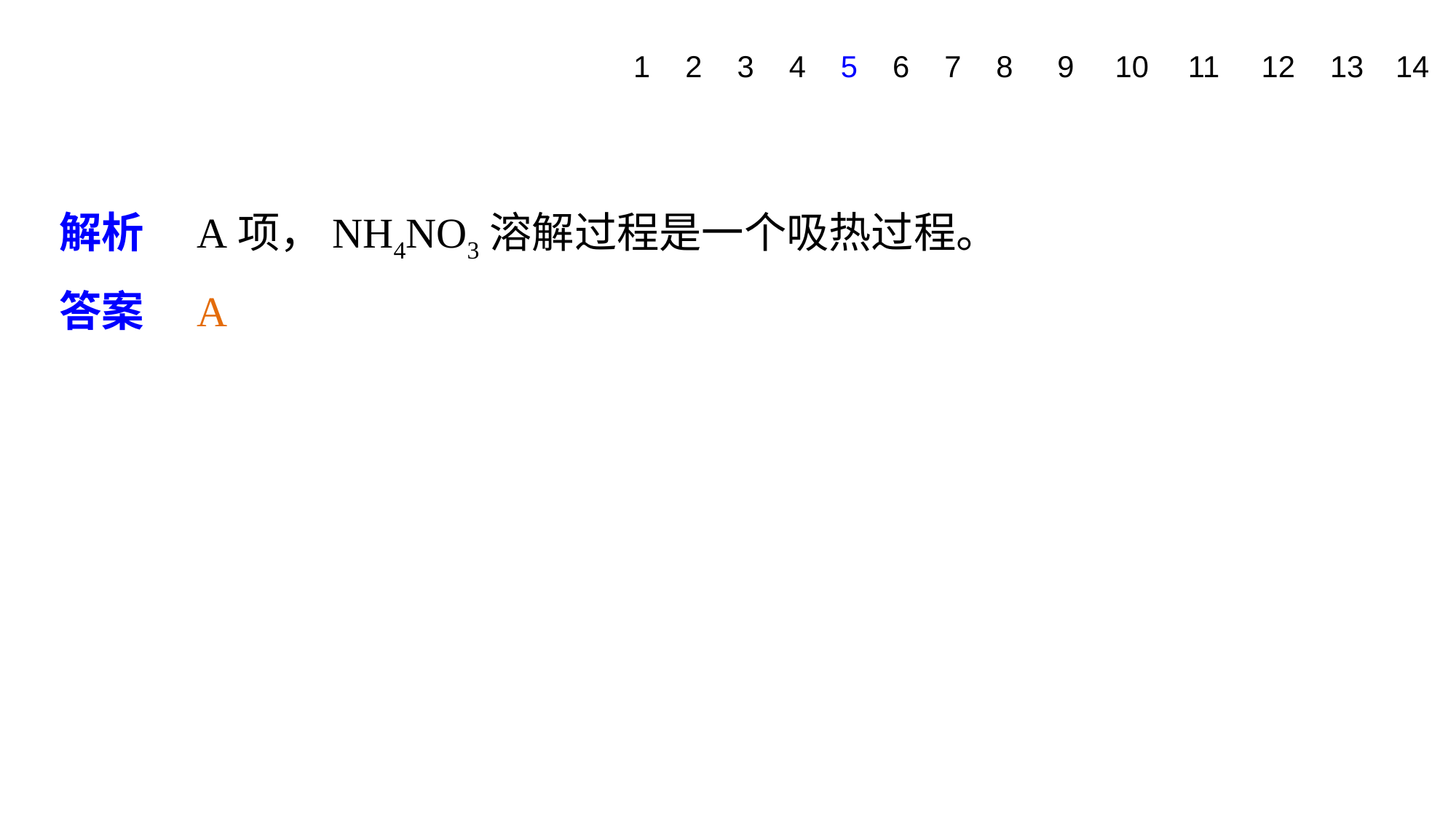

1
2
3
4
5
6
7
8
9
10
11
12
13
14
解析　A项，NH4NO3溶解过程是一个吸热过程。
答案　A